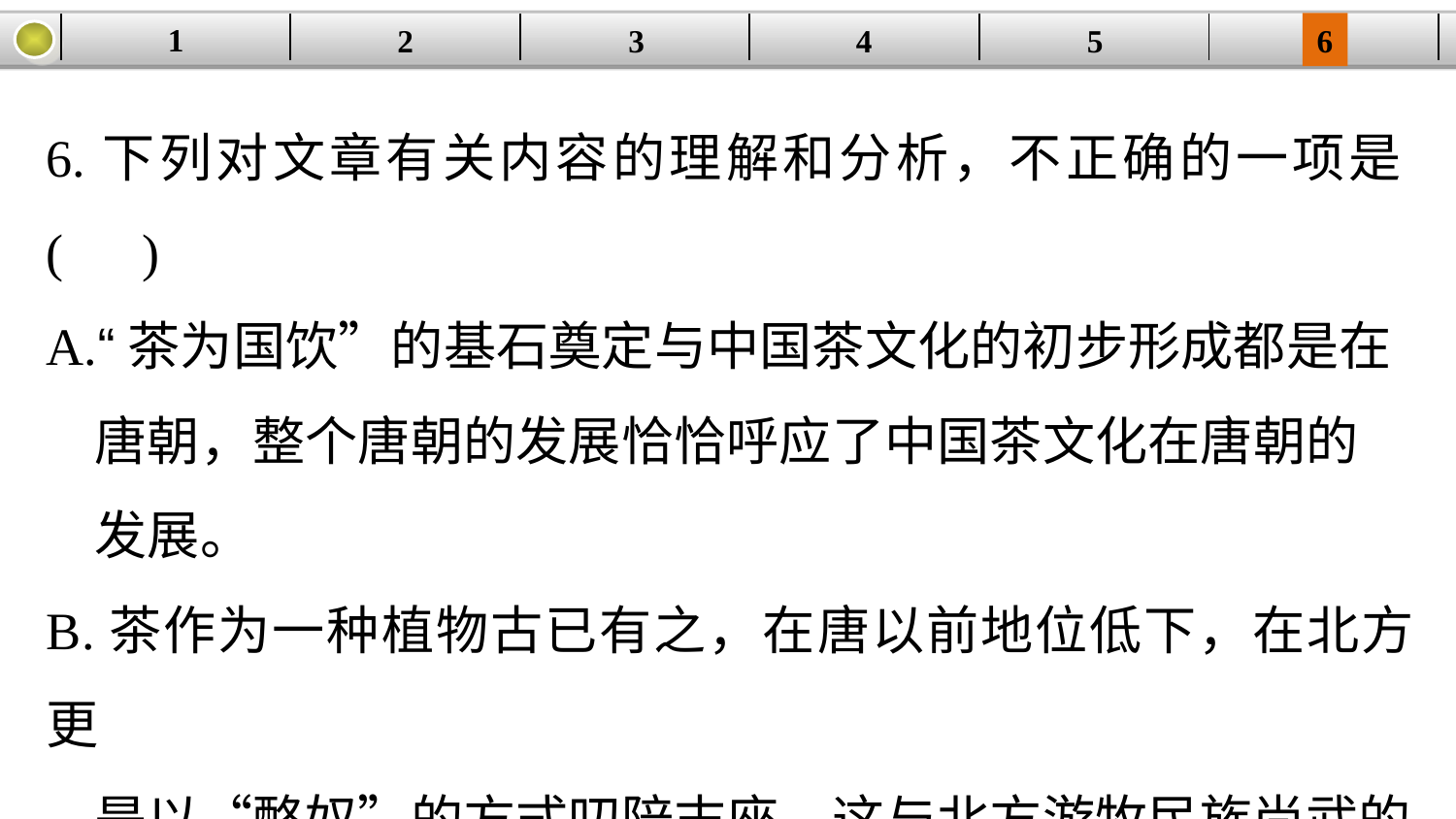

1
3
4
5
6
2
|  |  |  |  |  |  |
| --- | --- | --- | --- | --- | --- |

6.下列对文章有关内容的理解和分析，不正确的一项是(　)
A.“茶为国饮”的基石奠定与中国茶文化的初步形成都是在
   唐朝，整个唐朝的发展恰恰呼应了中国茶文化在唐朝的
   发展。
B.茶作为一种植物古已有之，在唐以前地位低下，在北方更
   是以“酪奴”的方式叨陪末座，这与北方游牧民族尚武的
   习性有关。